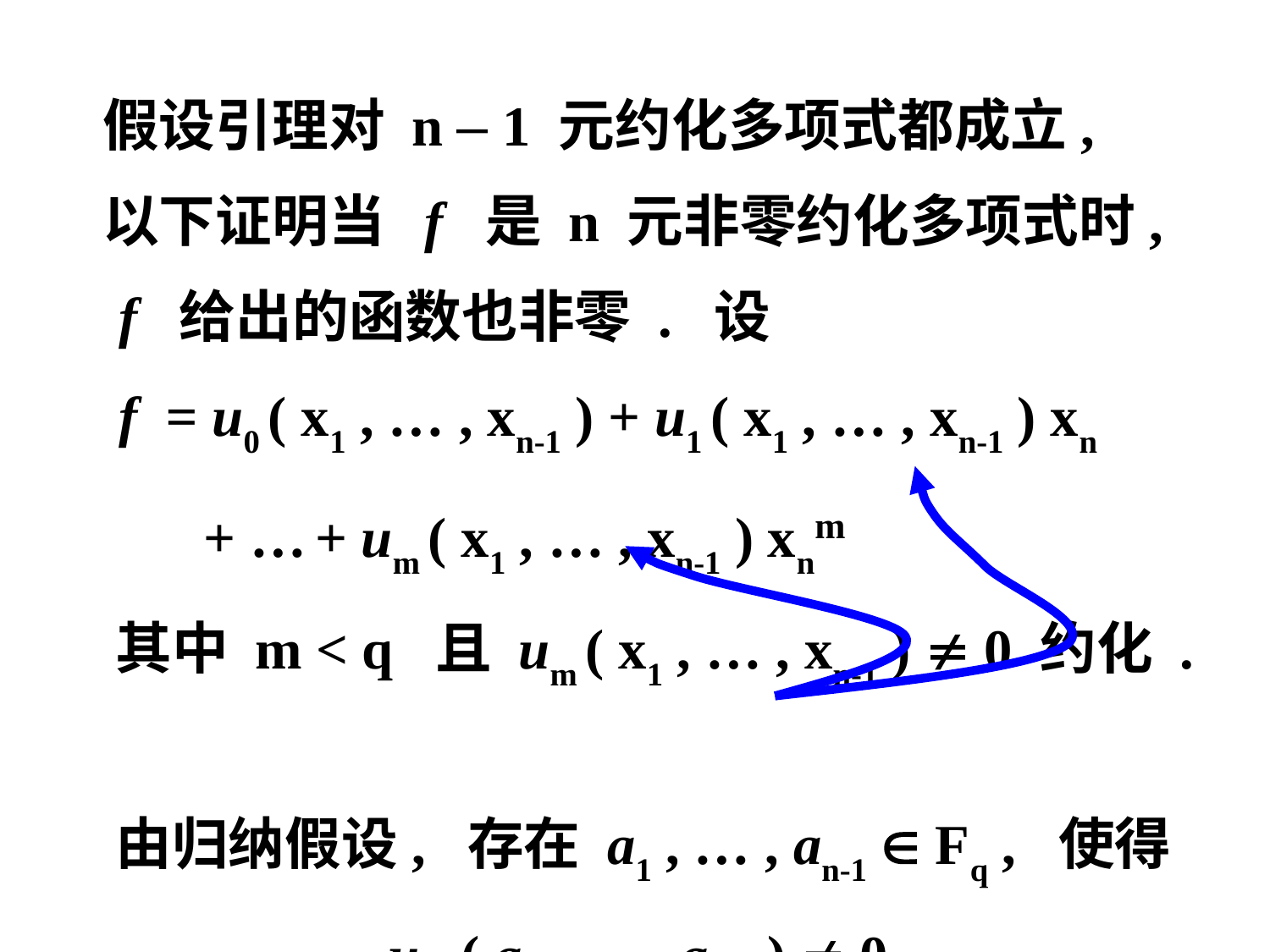

假设引理对 n – 1 元约化多项式都成立,
 以下证明当  f  是 n 元非零约化多项式时,
   f  给出的函数也非零 .  设
   f  = u0 ( x1 , … , xn-1 ) + u1 ( x1 , … , xn-1 ) xn
         + … + um ( x1 , … , xn-1 ) xnm
  其中 m < q  且 um ( x1 , … , xn-1 ) ≠ 0 约化 .
  由归纳假设,  存在 a1 , … , an-1 ∈ Fq ,  使得
                      um ( a1 , … , an-1 ) ≠ 0.